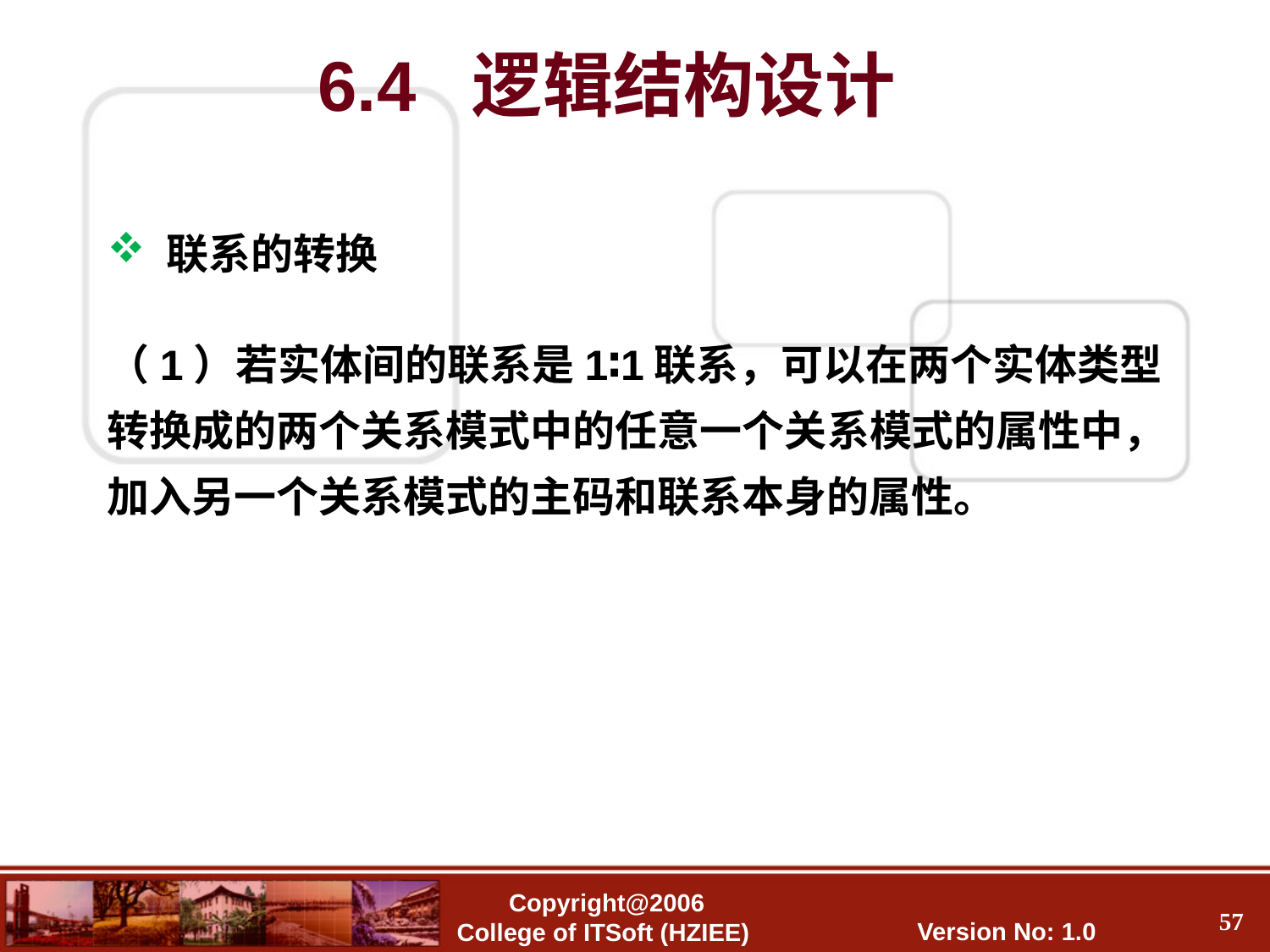

6.4  逻辑结构设计
 联系的转换

（1）若实体间的联系是1∶1联系，可以在两个实体类型转换成的两个关系模式中的任意一个关系模式的属性中，加入另一个关系模式的主码和联系本身的属性。